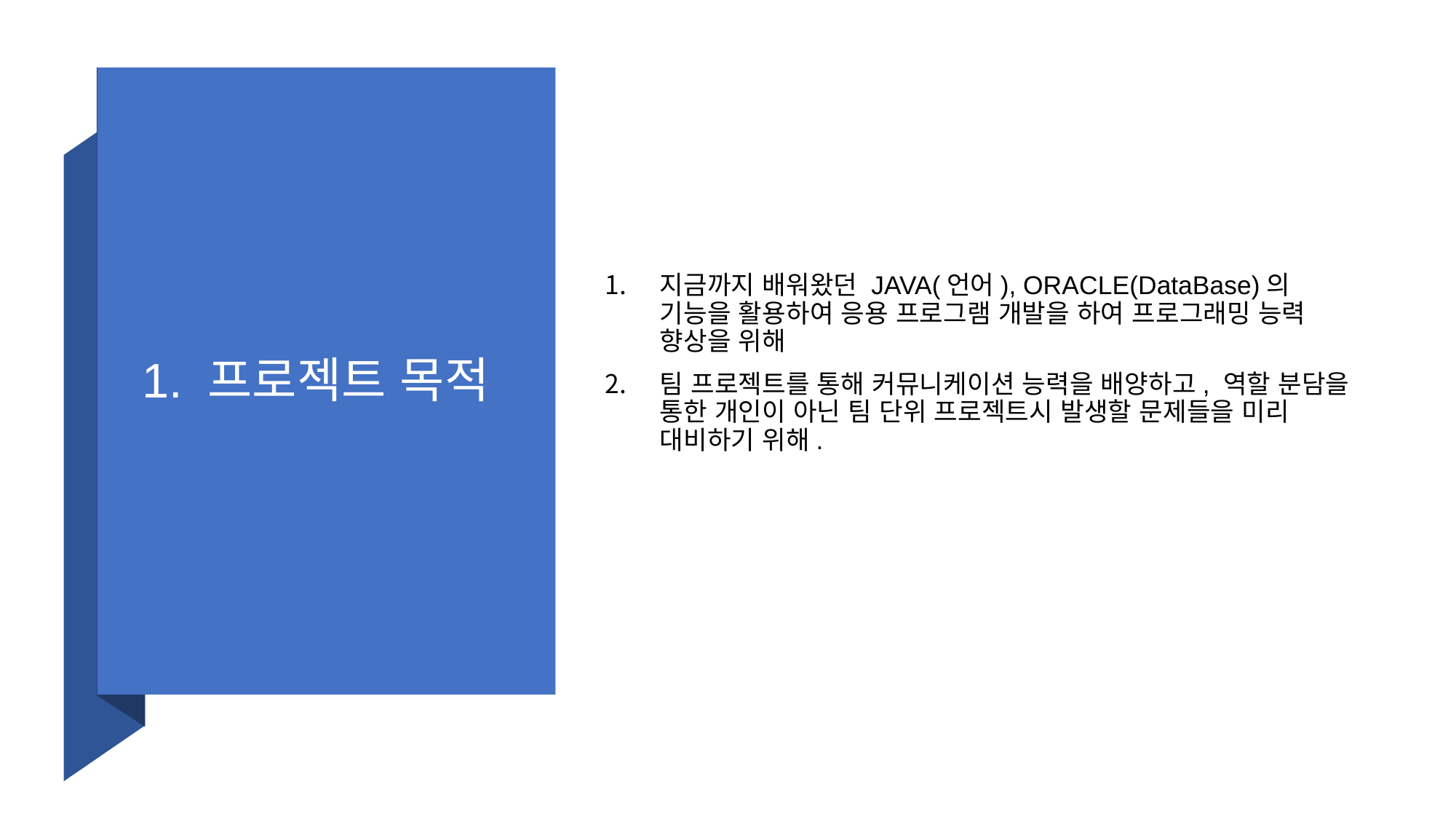

# 1. 프로젝트 목적
지금까지 배워왔던 JAVA(언어), ORACLE(DataBase)의 기능을 활용하여 응용 프로그램 개발을 하여 프로그래밍 능력 향상을 위해
팀 프로젝트를 통해 커뮤니케이션 능력을 배양하고, 역할 분담을 통한 개인이 아닌 팀 단위 프로젝트시 발생할 문제들을 미리 대비하기 위해.